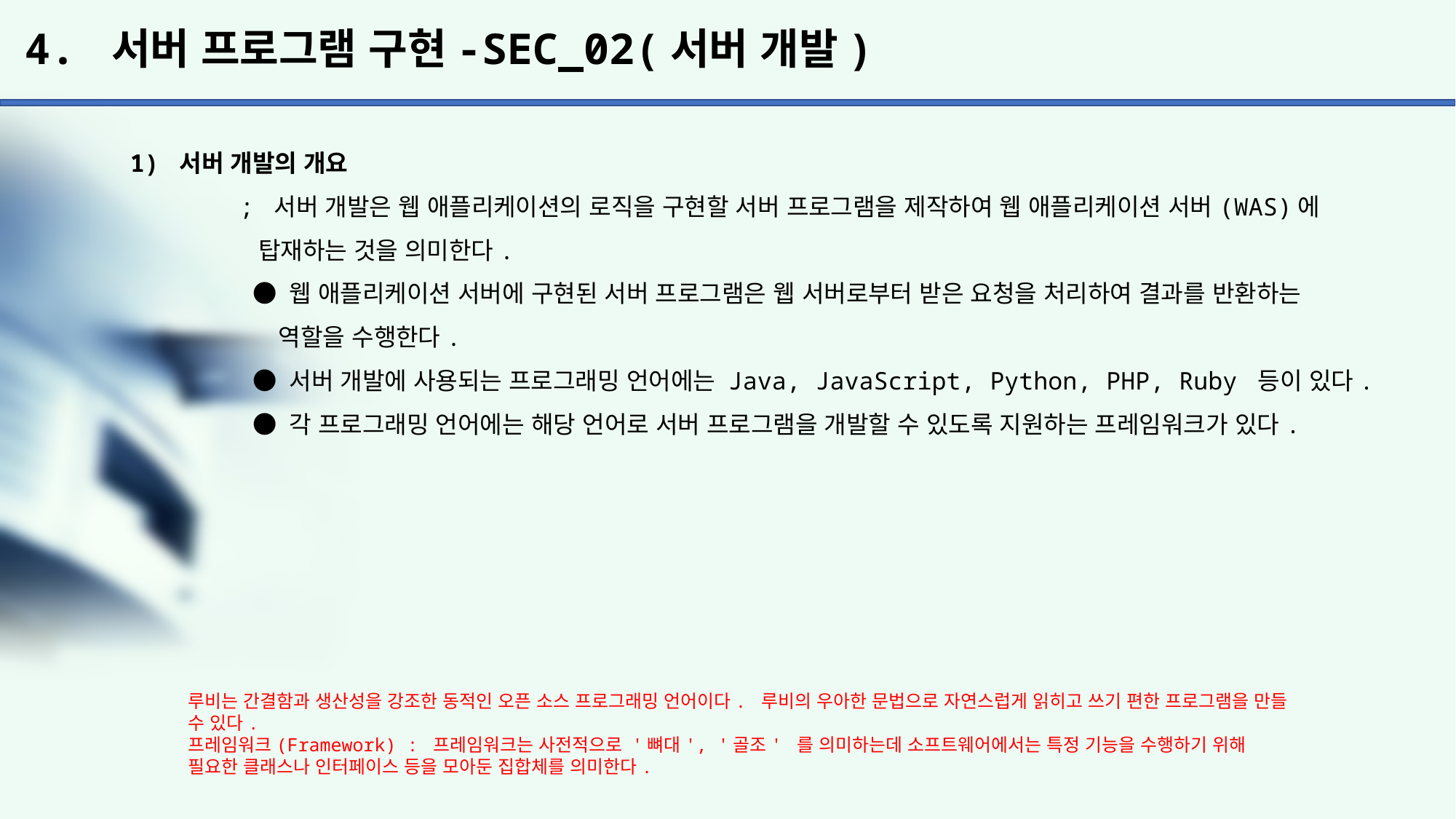

# 4. 서버 프로그램 구현-SEC_02(서버 개발)
1) 서버 개발의 개요
	; 서버 개발은 웹 애플리케이션의 로직을 구현할 서버 프로그램을 제작하여 웹 애플리케이션 서버(WAS)에
	  탑재하는 것을 의미한다.
	  ● 웹 애플리케이션 서버에 구현된 서버 프로그램은 웹 서버로부터 받은 요청을 처리하여 결과를 반환하는
	     역할을 수행한다.
	  ● 서버 개발에 사용되는 프로그래밍 언어에는 Java, JavaScript, Python, PHP, Ruby 등이 있다.
	  ● 각 프로그래밍 언어에는 해당 언어로 서버 프로그램을 개발할 수 있도록 지원하는 프레임워크가 있다.
루비는 간결함과 생산성을 강조한 동적인 오픈 소스 프로그래밍 언어이다. 루비의 우아한 문법으로 자연스럽게 읽히고 쓰기 편한 프로그램을 만들 수 있다.
프레임워크(Framework) : 프레임워크는 사전적으로 '뼈대', '골조' 를 의미하는데 소프트웨어에서는 특정 기능을 수행하기 위해
필요한 클래스나 인터페이스 등을 모아둔 집합체를 의미한다.